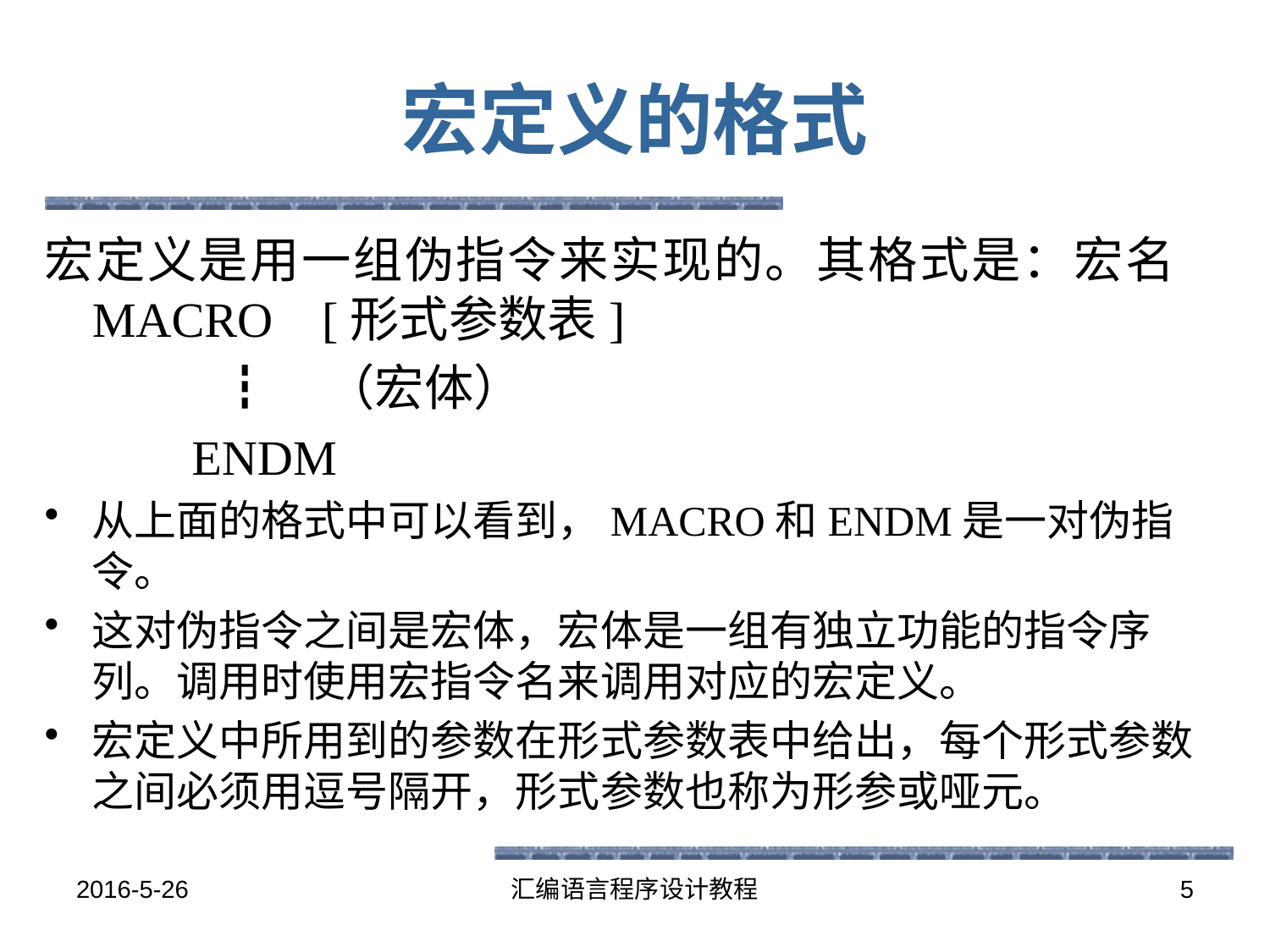

# 宏定义的格式
宏定义是用一组伪指令来实现的。其格式是：宏名    MACRO    [形式参数表]
                ┇    （宏体）
            ENDM
从上面的格式中可以看到，MACRO和ENDM是一对伪指令。
这对伪指令之间是宏体，宏体是一组有独立功能的指令序列。调用时使用宏指令名来调用对应的宏定义。
宏定义中所用到的参数在形式参数表中给出，每个形式参数之间必须用逗号隔开，形式参数也称为形参或哑元。
2016-5-26
汇编语言程序设计教程
5